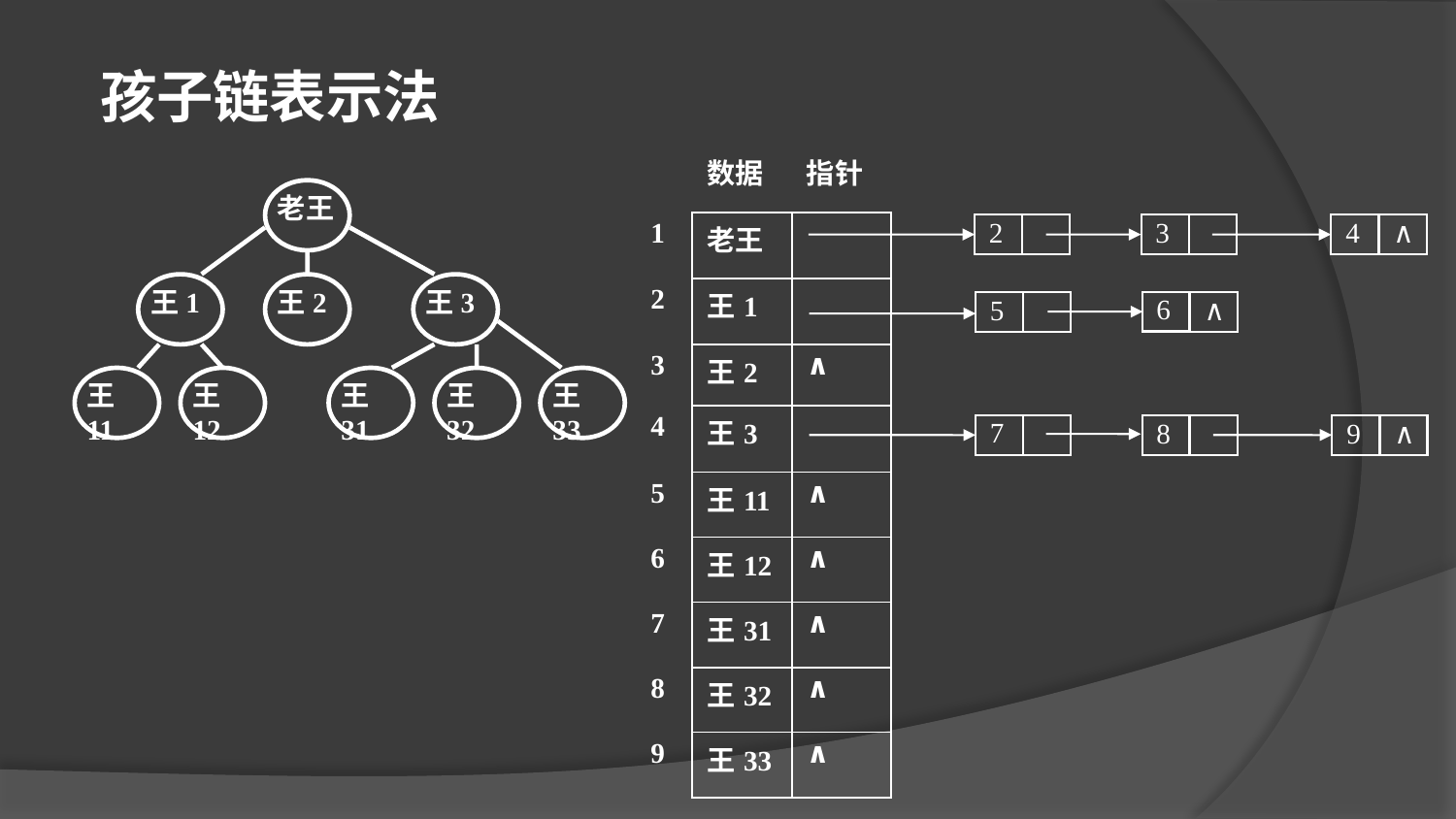

孩子链表示法
|  | 数据 | 指针 |
| --- | --- | --- |
| 1 | 老王 |  |
| 2 | 王1 |  |
| 3 | 王2 | ∧ |
| 4 | 王3 |  |
| 5 | 王11 | ∧ |
| 6 | 王12 | ∧ |
| 7 | 王31 | ∧ |
| 8 | 王32 | ∧ |
| 9 | 王33 | ∧ |
老王

王1
王2
王3

王11
王12
王31
王32
王33
2

3

4
∧

6
∧
5

7

8

9
∧